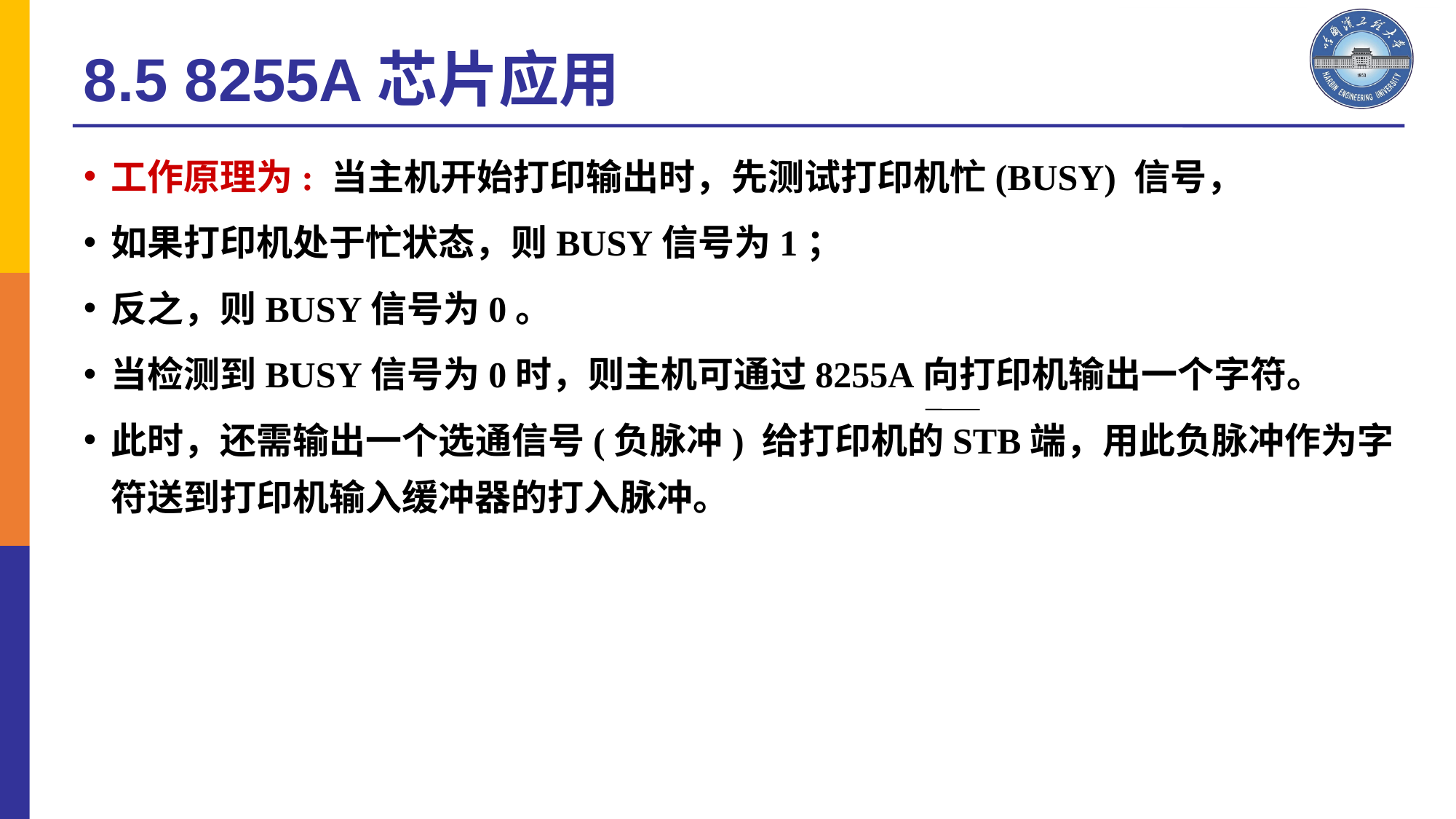

8.5 8255A芯片应用
工作原理为: 当主机开始打印输出时，先测试打印机忙(BUSY) 信号，
如果打印机处于忙状态，则BUSY信号为1；
反之，则BUSY信号为0。
当检测到BUSY信号为0时，则主机可通过8255A向打印机输出一个字符。
此时，还需输出一个选通信号(负脉冲) 给打印机的STB端，用此负脉冲作为字符送到打印机输入缓冲器的打入脉冲。